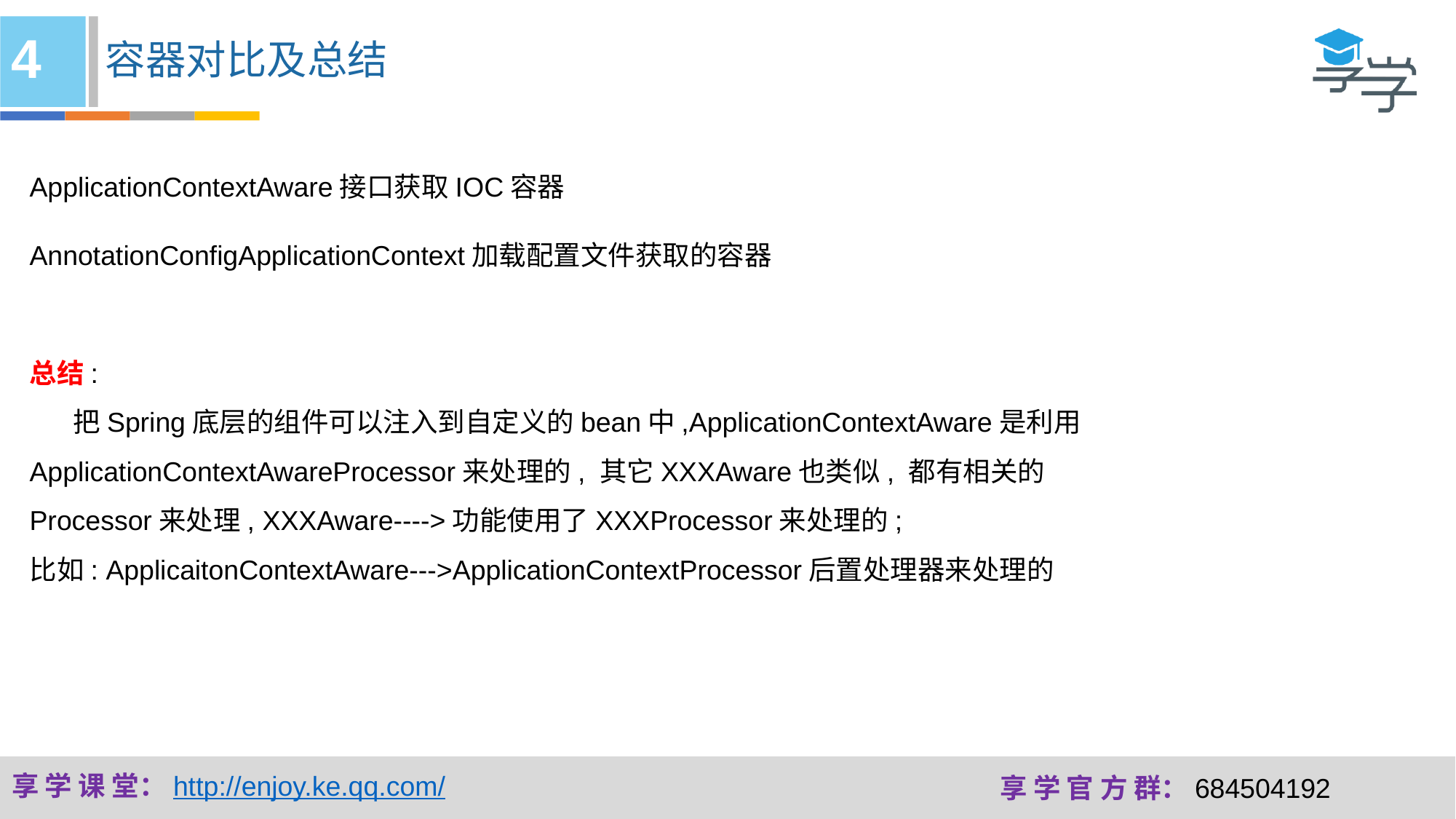

4
容器对比及总结

ApplicationContextAware接口获取IOC容器
AnnotationConfigApplicationContext加载配置文件获取的容器

总结:
      把Spring底层的组件可以注入到自定义的bean中,ApplicationContextAware是利用ApplicationContextAwareProcessor来处理的, 其它XXXAware也类似, 都有相关的Processor来处理, XXXAware---->功能使用了XXXProcessor来处理的;
比如: ApplicaitonContextAware--->ApplicationContextProcessor后置处理器来处理的